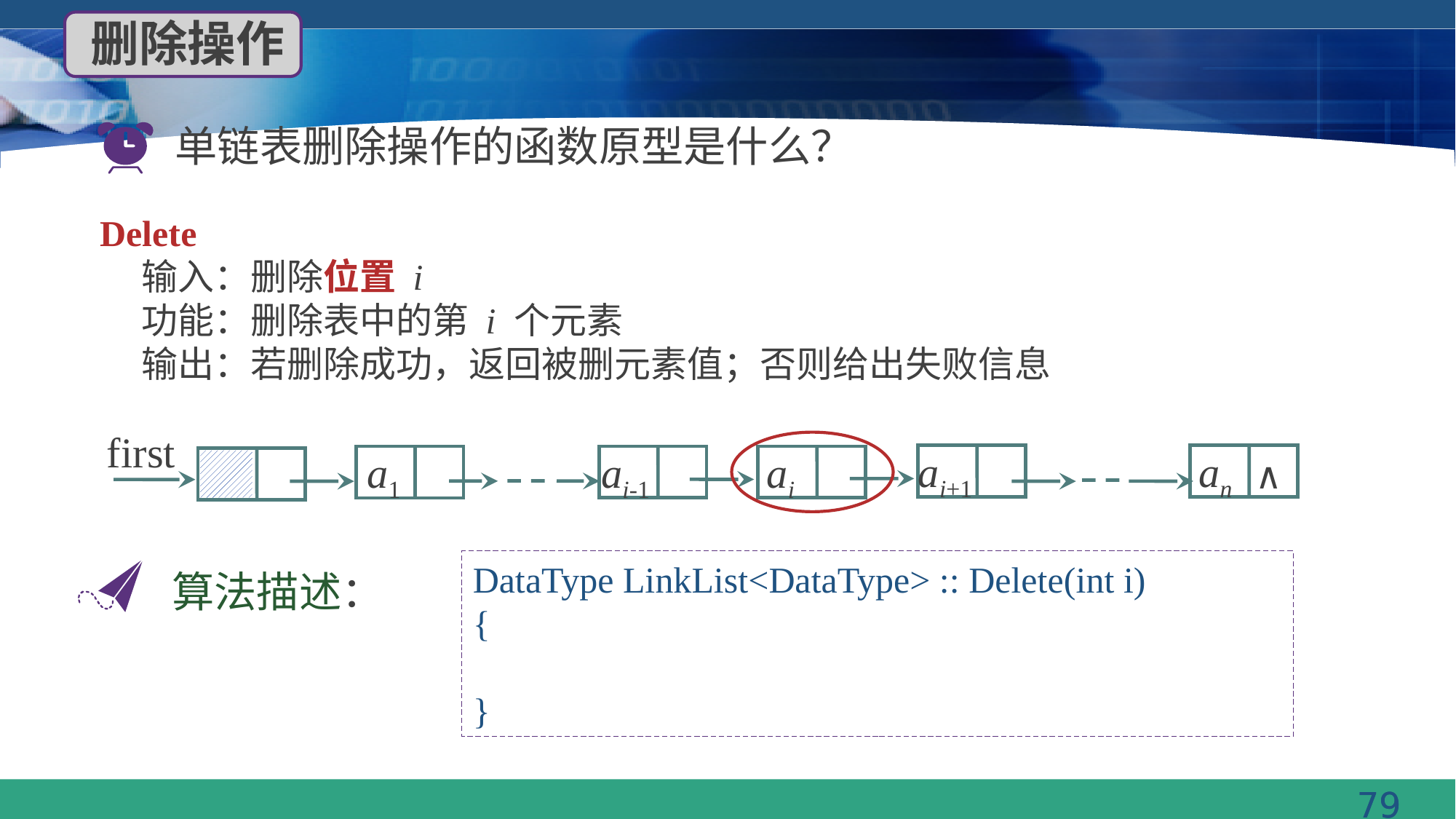

删除操作

单链表删除操作的函数原型是什么？

Delete
    输入：删除位置 i
    功能：删除表中的第 i 个元素
    输出：若删除成功，返回被删元素值；否则给出失败信息
first

ai+1

an

ai-1

ai

a1

∧

DataType LinkList<DataType> :: Delete(int i)
{

}
算法描述：